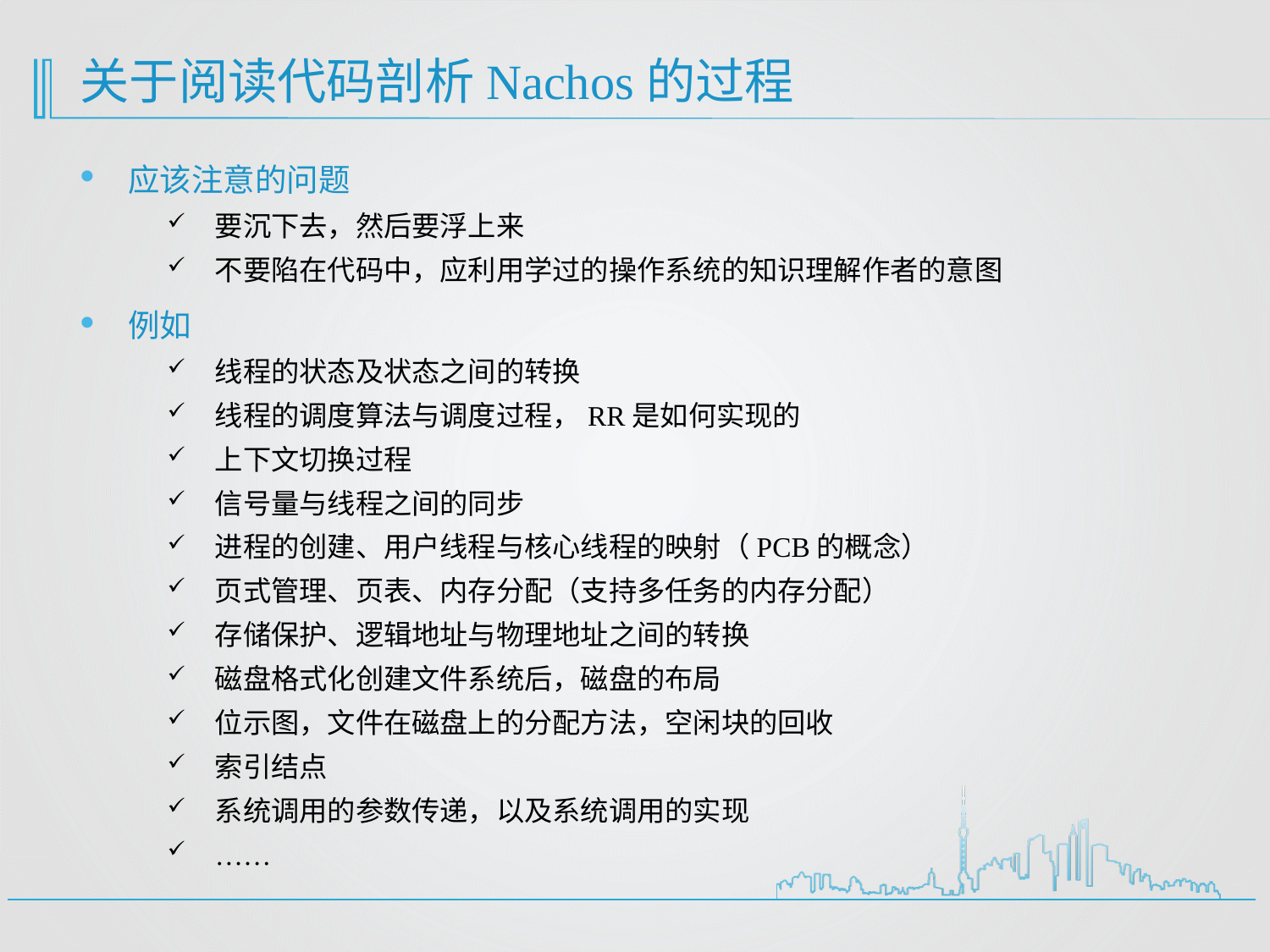

# 关于阅读代码剖析Nachos的过程
应该注意的问题
要沉下去，然后要浮上来
不要陷在代码中，应利用学过的操作系统的知识理解作者的意图
例如
线程的状态及状态之间的转换
线程的调度算法与调度过程，RR是如何实现的
上下文切换过程
信号量与线程之间的同步
进程的创建、用户线程与核心线程的映射（PCB的概念）
页式管理、页表、内存分配（支持多任务的内存分配）
存储保护、逻辑地址与物理地址之间的转换
磁盘格式化创建文件系统后，磁盘的布局
位示图，文件在磁盘上的分配方法，空闲块的回收
索引结点
系统调用的参数传递，以及系统调用的实现
……